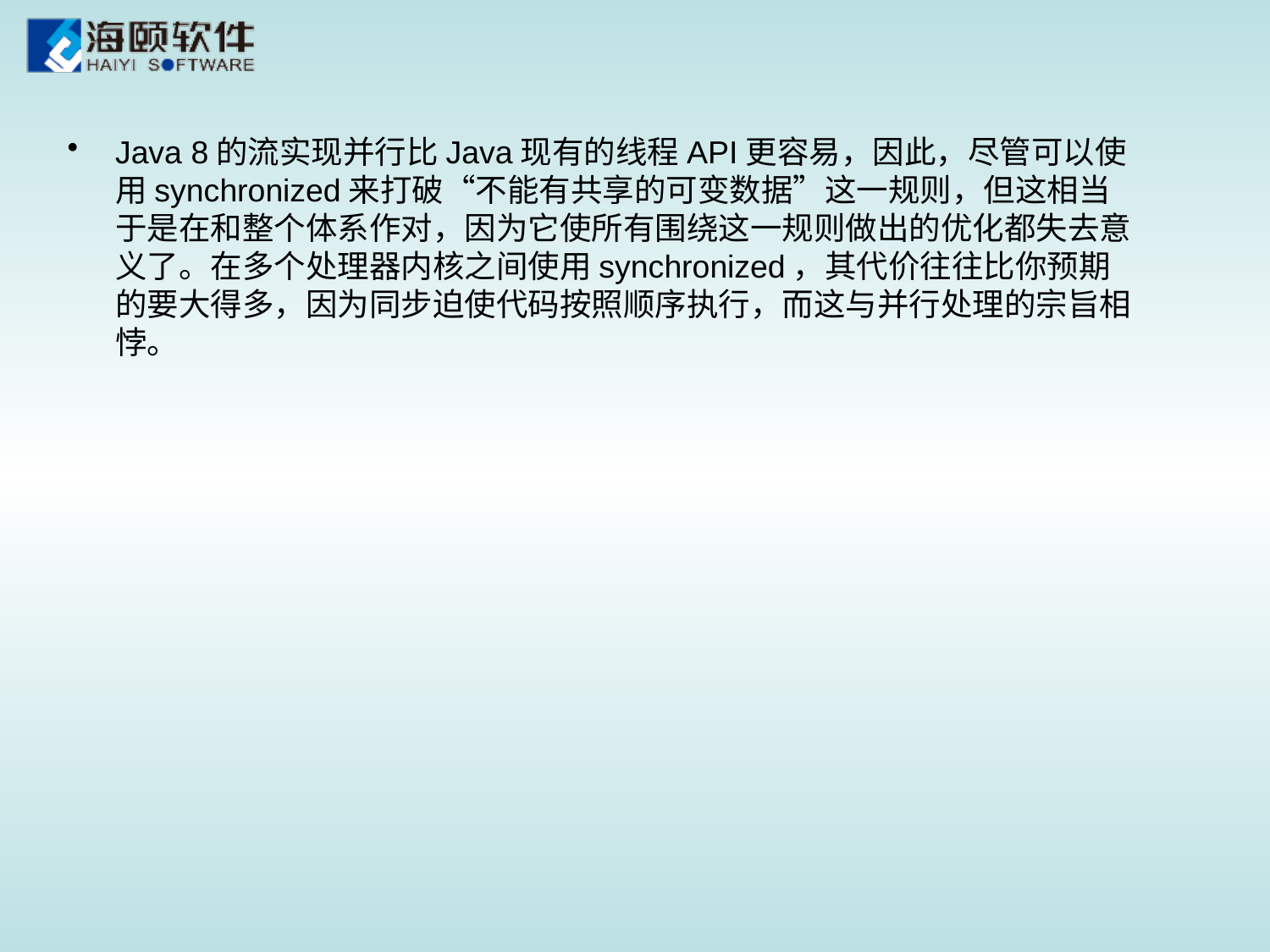

Java 8的流实现并行比Java现有的线程API更容易，因此，尽管可以使用synchronized来打破“不能有共享的可变数据”这一规则，但这相当于是在和整个体系作对，因为它使所有围绕这一规则做出的优化都失去意义了。在多个处理器内核之间使用synchronized，其代价往往比你预期的要大得多，因为同步迫使代码按照顺序执行，而这与并行处理的宗旨相悖。